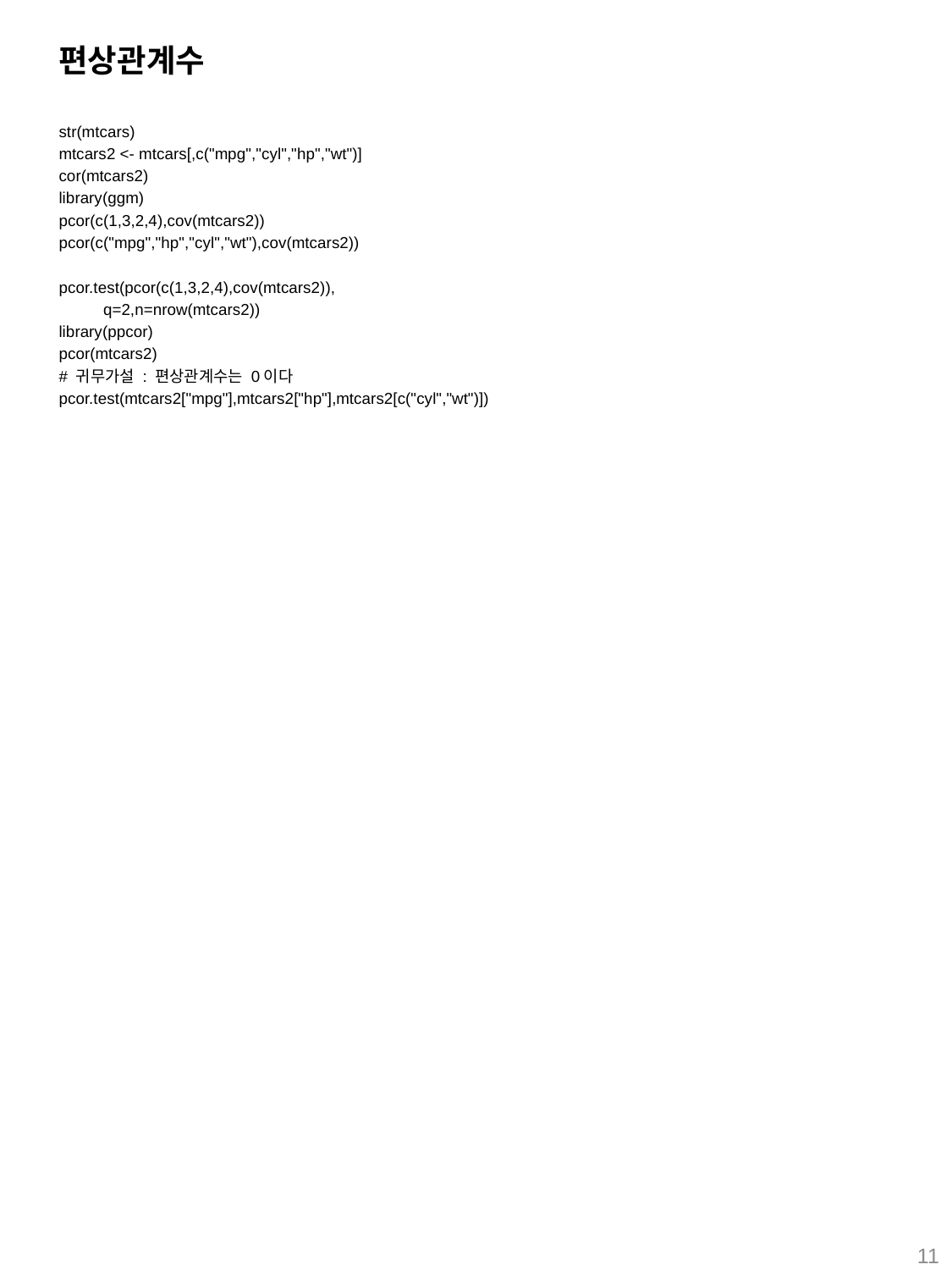

# 편상관계수
str(mtcars)
mtcars2 <- mtcars[,c("mpg","cyl","hp","wt")]
cor(mtcars2)
library(ggm)
pcor(c(1,3,2,4),cov(mtcars2))
pcor(c("mpg","hp","cyl","wt"),cov(mtcars2))

pcor.test(pcor(c(1,3,2,4),cov(mtcars2)),
          q=2,n=nrow(mtcars2))
library(ppcor)
pcor(mtcars2)
# 귀무가설 : 편상관계수는 0이다
pcor.test(mtcars2["mpg"],mtcars2["hp"],mtcars2[c("cyl","wt")])
11